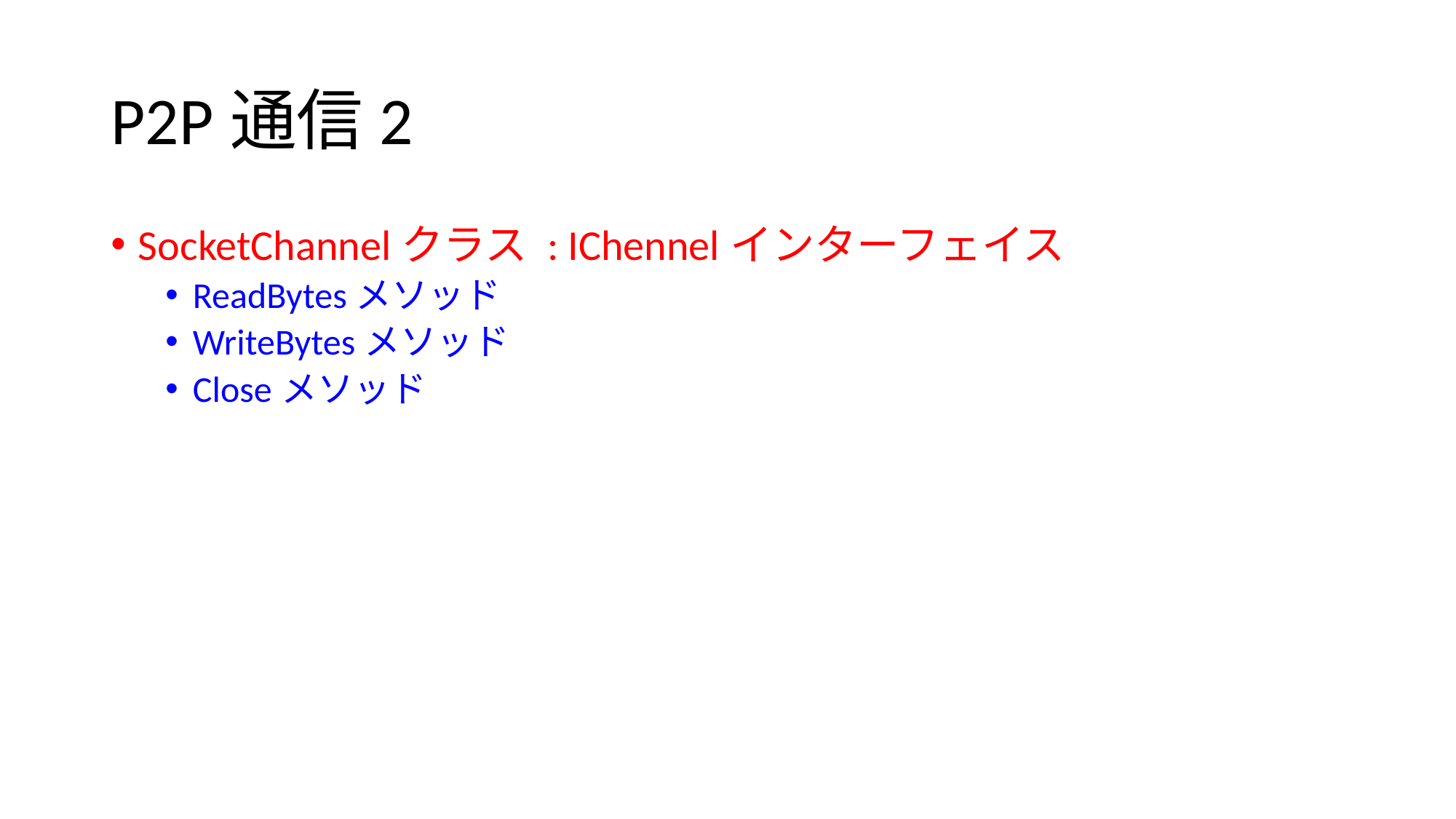

# P2P通信2
SocketChannelクラス : IChennelインターフェイス
ReadBytesメソッド
WriteBytesメソッド
Closeメソッド